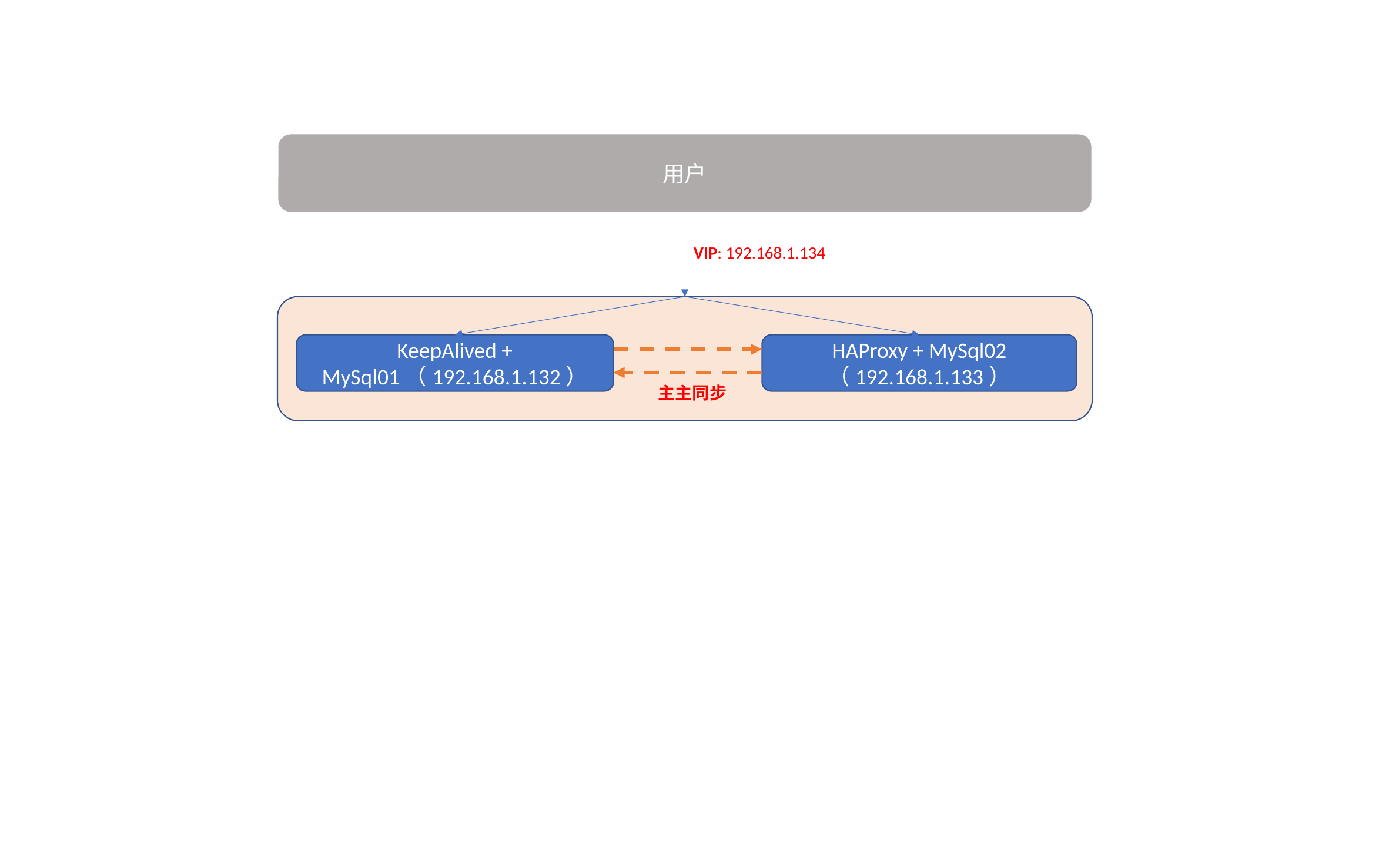

用户
VIP: 192.168.1.134

KeepAlived + MySql01（192.168.1.132）
HAProxy + MySql02 （192.168.1.133）
主主同步